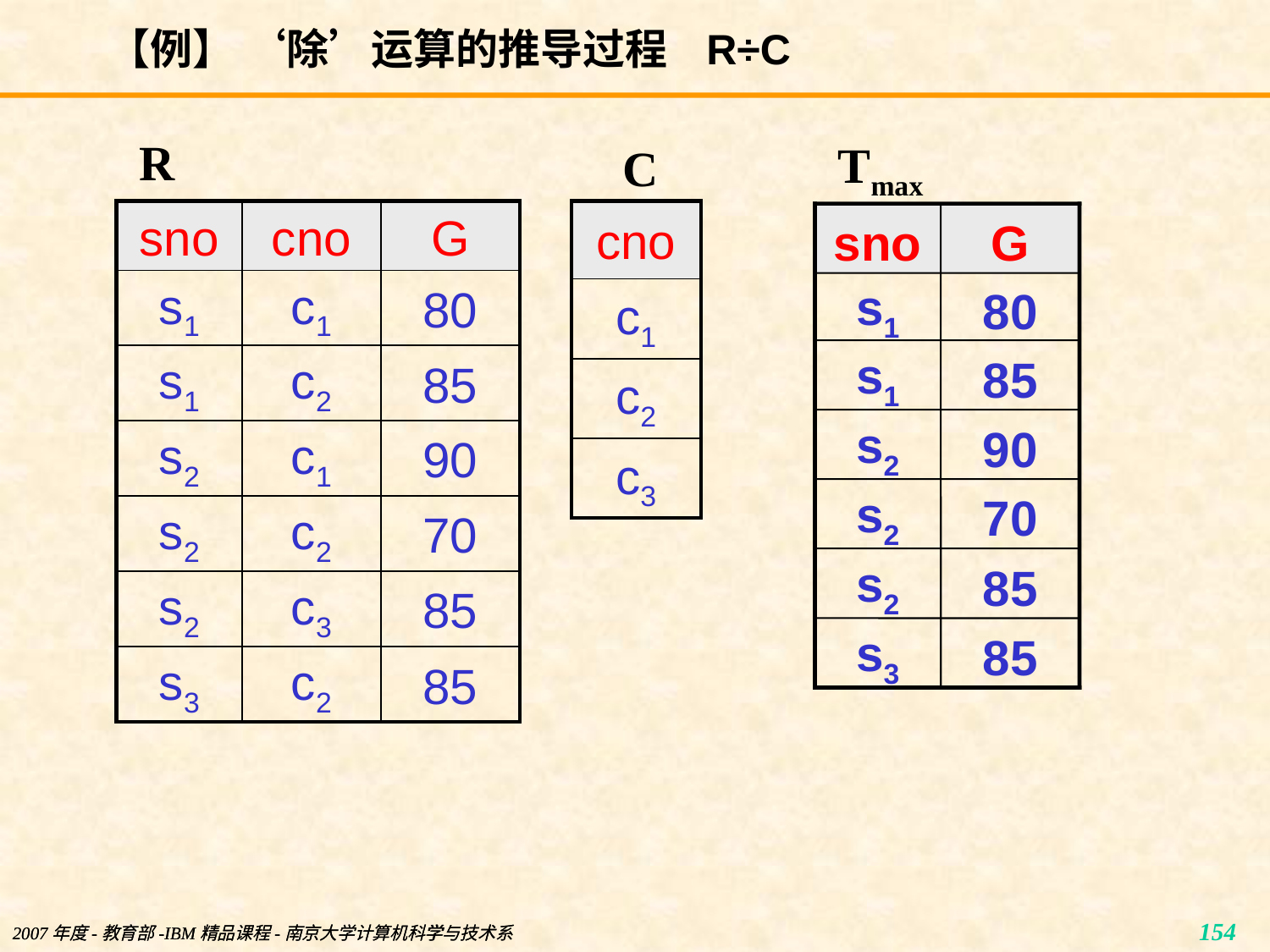

# 【例】 ‘除’运算的推导过程   R÷C
R
Tmax
sno

G

s1

80
s1

85
s2

90
s2

70
s2

85
s3

85

C
| sno | cno | G |
| --- | --- | --- |
| s1 | c1 | 80 |
| s1 | c2 | 85 |
| s2 | c1 | 90 |
| s2 | c2 | 70 |
| s2 | c3 | 85 |
| s3 | c2 | 85 |
| cno |
| --- |
| c1 |
| c2 |
| c3 |
154
2007年度-教育部-IBM精品课程-南京大学计算机科学与技术系
2007年度-教育部-IBM精品课程-南京大学计算机科学与技术系